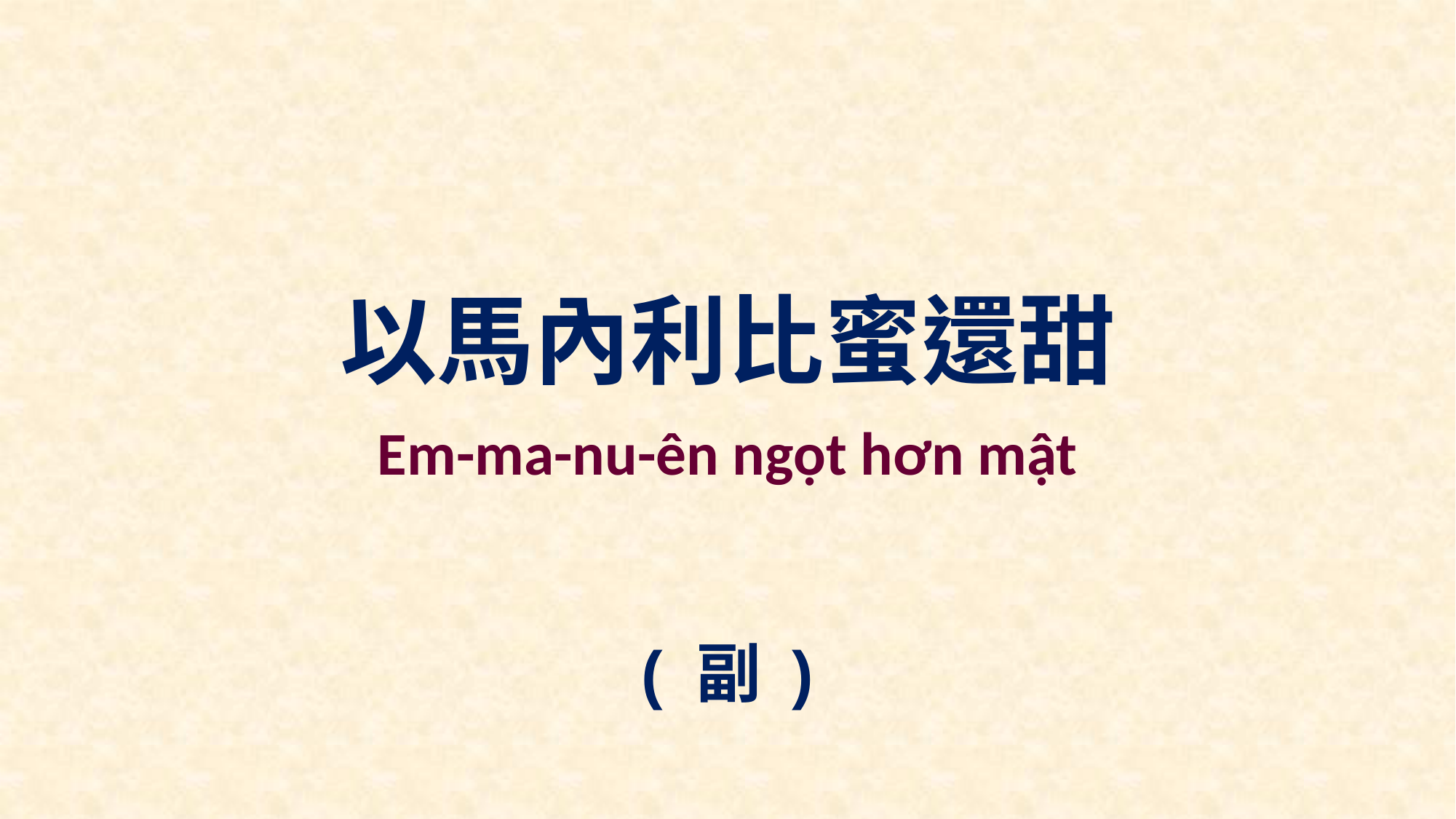

以馬內利比蜜還甜
Em-ma-nu-ên ngọt hơn mật
( 副 )